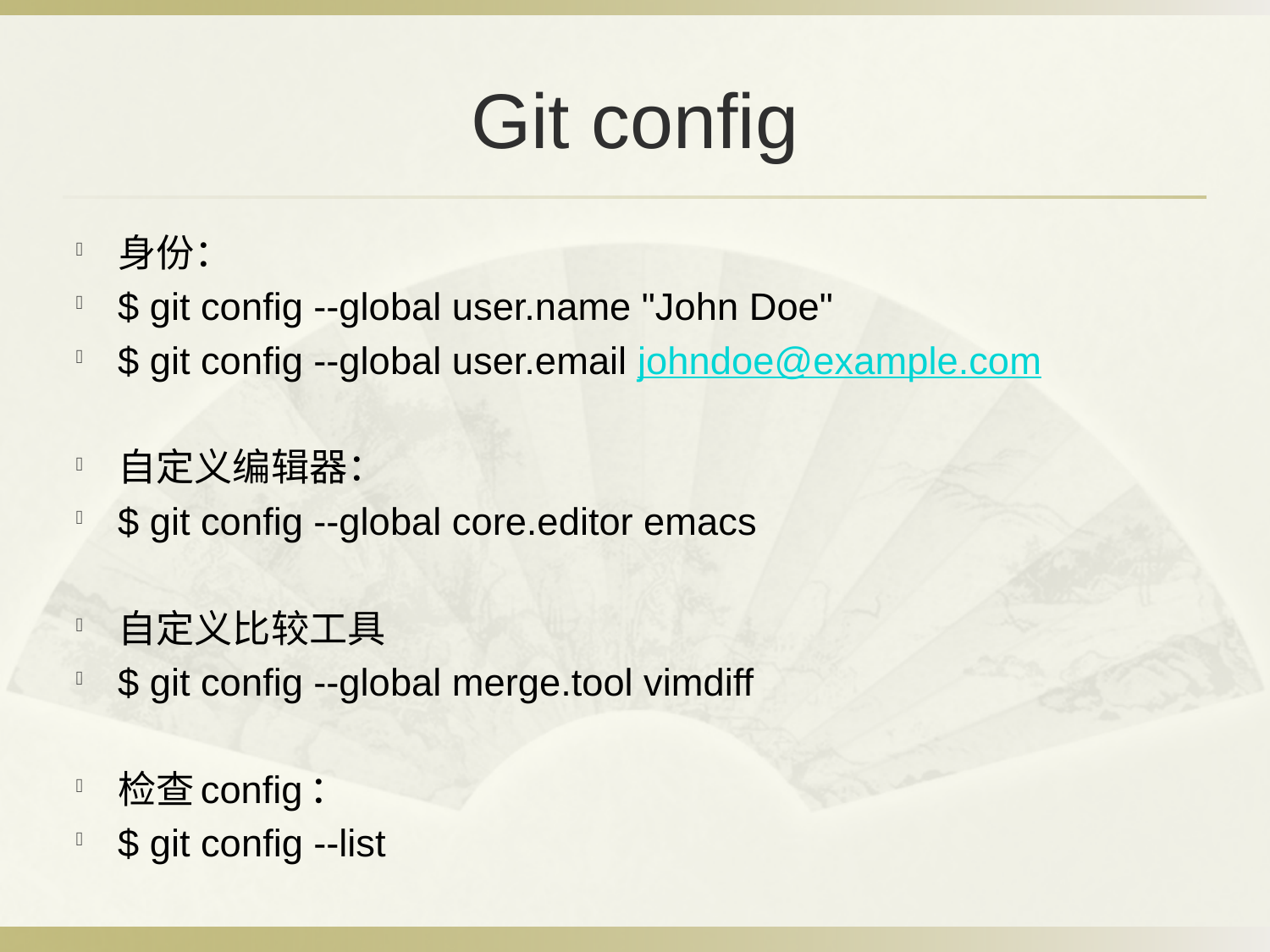

# Git config
身份：
$ git config --global user.name "John Doe"
$ git config --global user.email johndoe@example.com

自定义编辑器：
$ git config --global core.editor emacs

自定义比较工具
$ git config --global merge.tool vimdiff

检查config：
$ git config --list